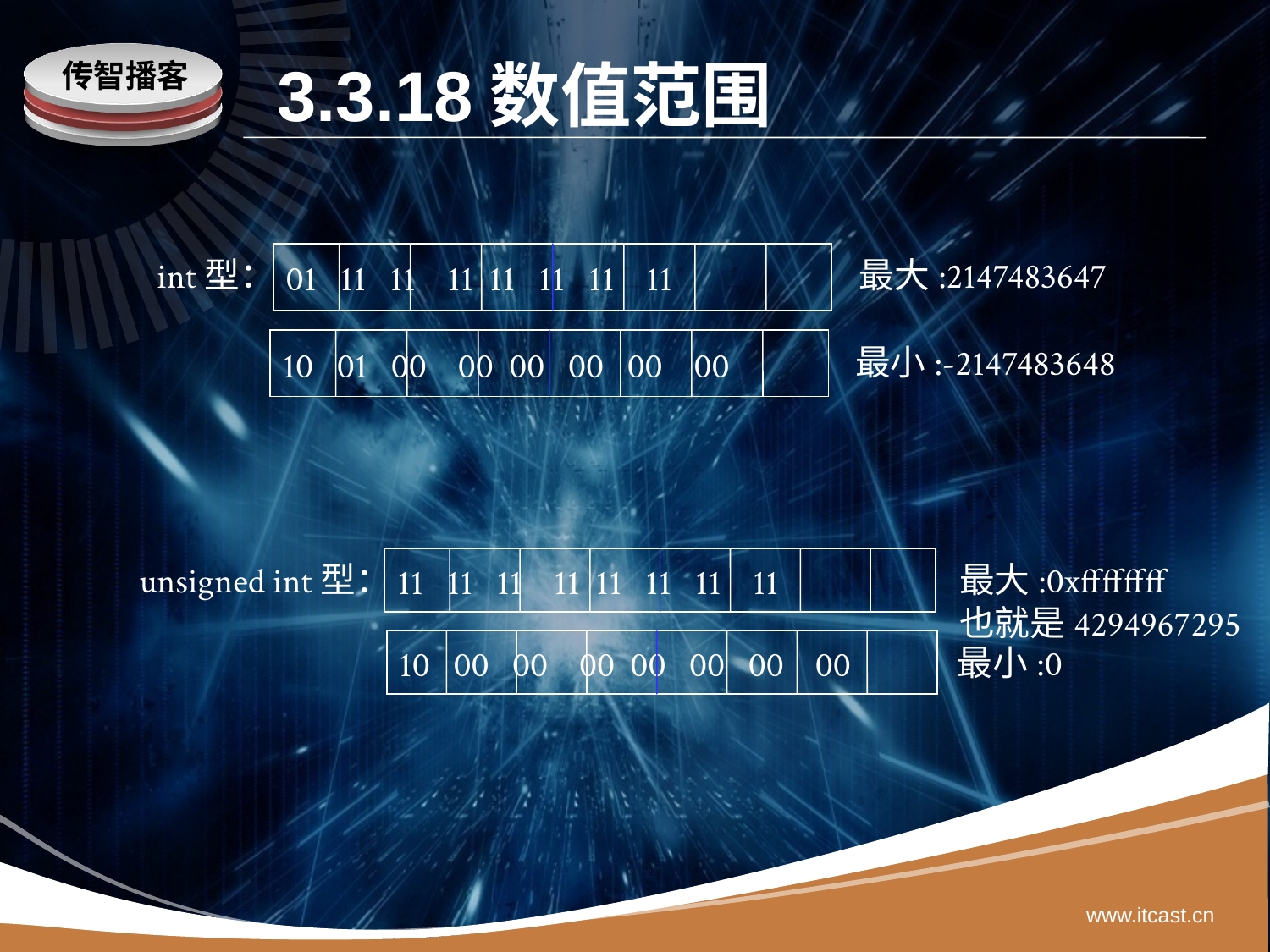

# 3.3.18数值范围

01   11   11    11  11   11   11    11

int型：
最大:2147483647
10   01   00    00  00   00   00    00

最小:-2147483648

11   11   11    11  11   11   11    11

unsigned int型：
最大:0xffffffff
也就是4294967295

10   00   00    00  00   00   00    00

最小:0
www.itcast.cn